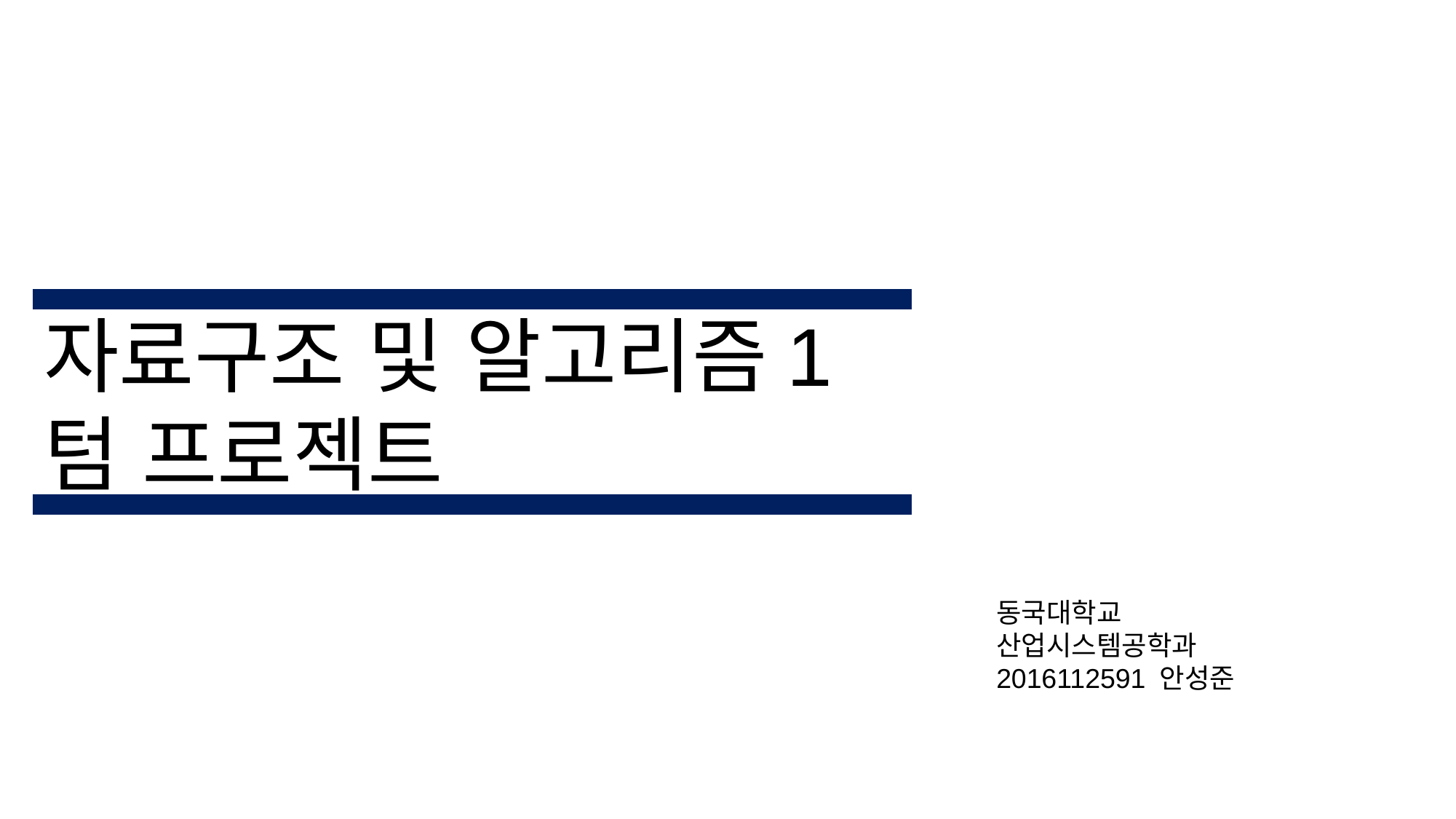

자료구조 및 알고리즘1
텀 프로젝트

동국대학교
산업시스템공학과
2016112591 안성준